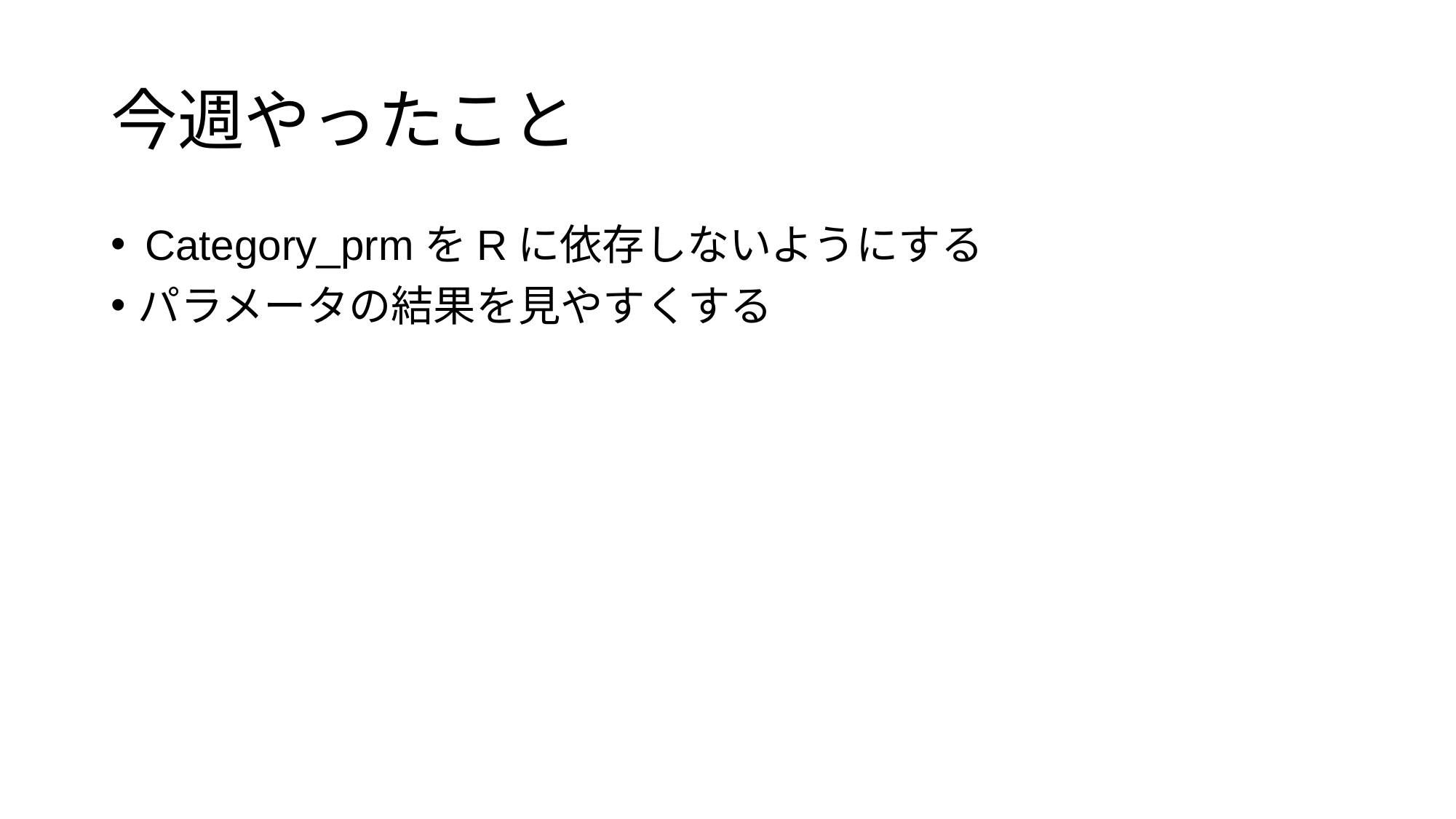

# 今週やったこと
Category_prmをRに依存しないようにする
パラメータの結果を見やすくする